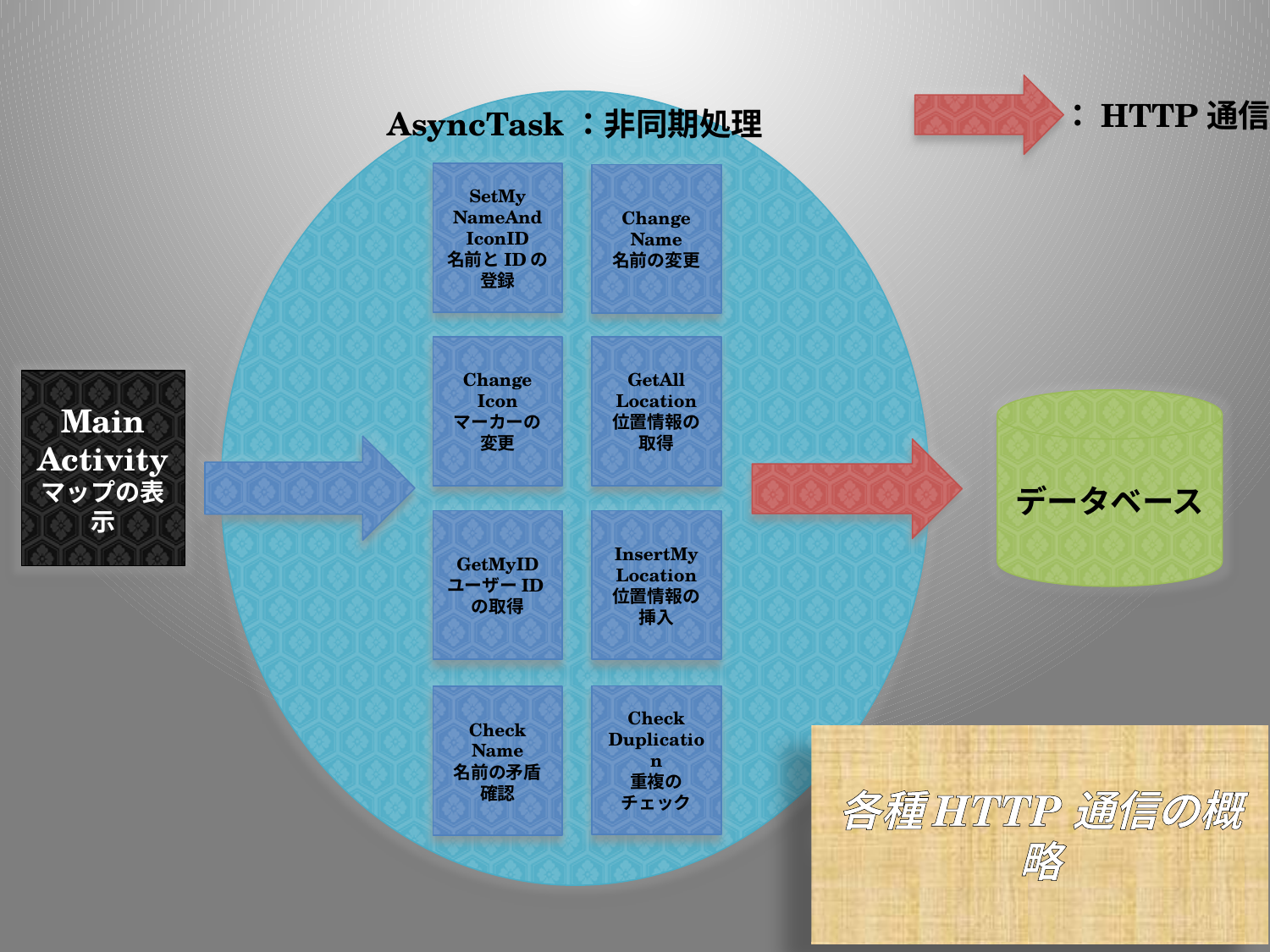

：HTTP通信

AsyncTask：非同期処理
SetMy
NameAnd
IconID
名前とIDの登録
Change
Name
名前の変更
Change
Icon
マーカーの変更
GetAll
Location
位置情報の取得
Main Activity
マップの表示
データベース

GetMyID
ユーザーIDの取得
InsertMy
Location
位置情報の挿入
Check
Duplication
重複のチェック
Check
Name
名前の矛盾確認
各種HTTP通信の概略